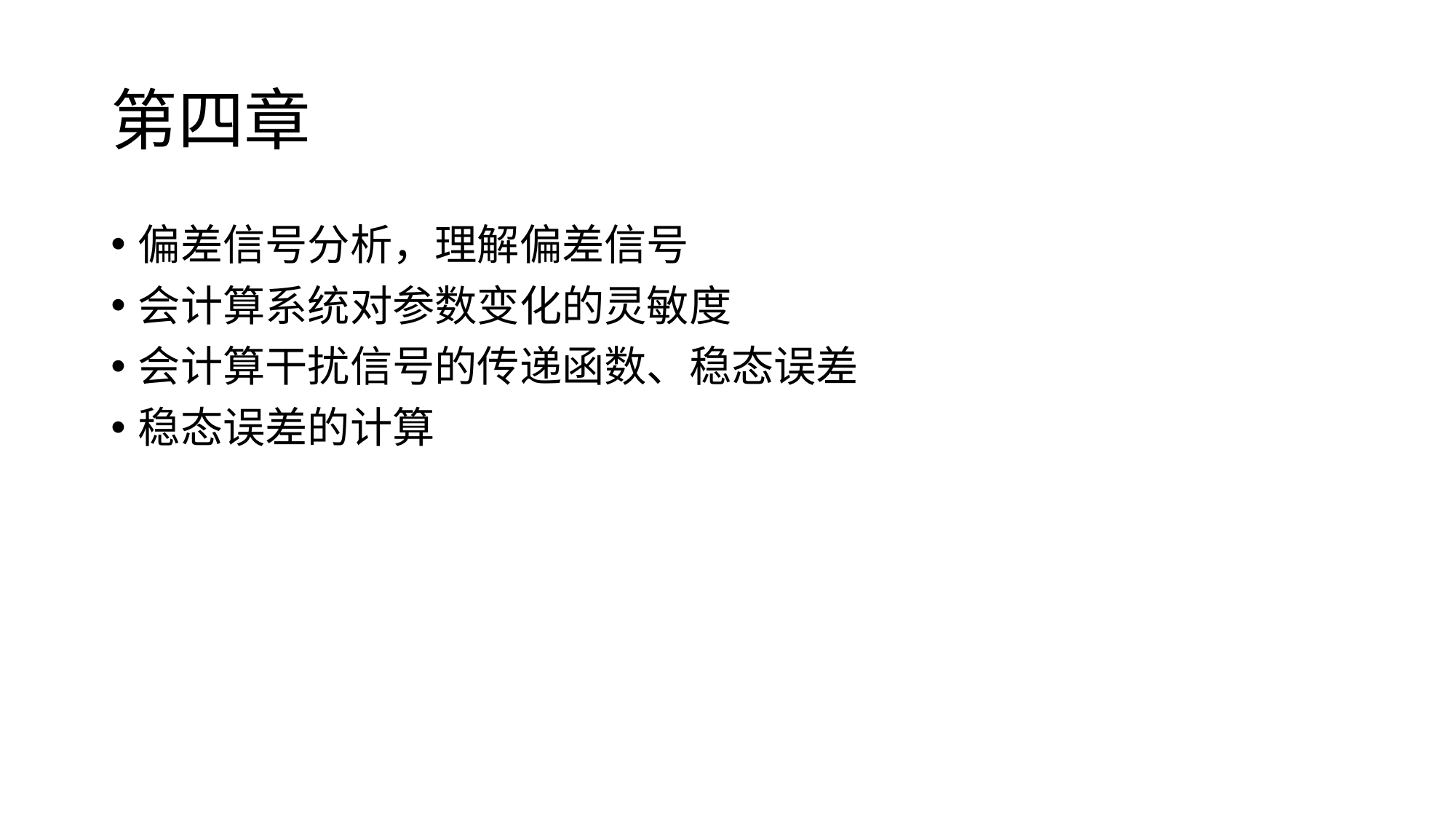

# 第四章
偏差信号分析，理解偏差信号
会计算系统对参数变化的灵敏度
会计算干扰信号的传递函数、稳态误差
稳态误差的计算